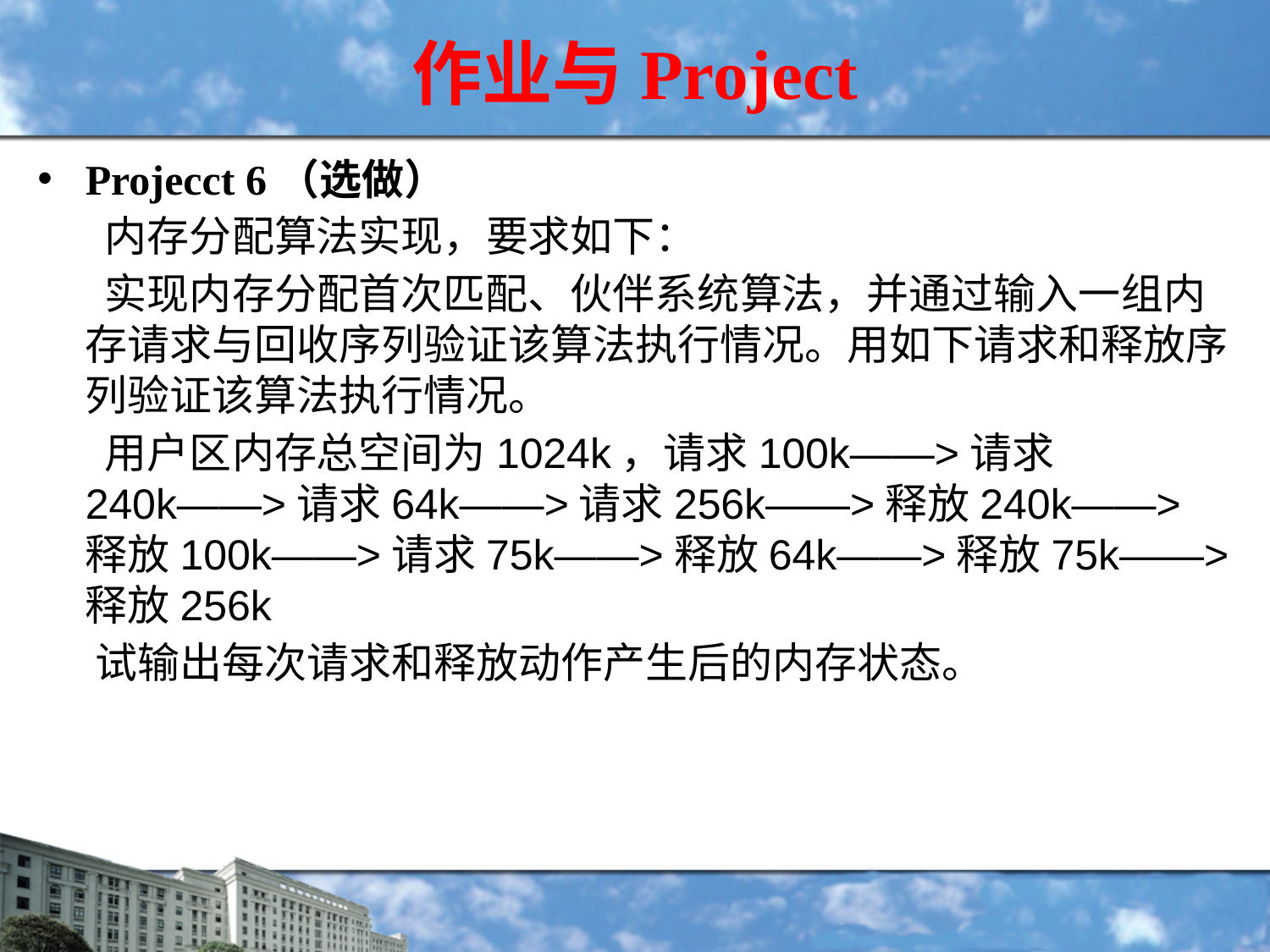

# 作业与Project
Projecct 6（选做）
      内存分配算法实现，要求如下：
      实现内存分配首次匹配、伙伴系统算法，并通过输入一组内存请求与回收序列验证该算法执行情况。用如下请求和释放序列验证该算法执行情况。
      用户区内存总空间为1024k，请求100k――>请求240k――>请求64k――>请求256k――>释放240k――>释放100k――>请求75k――>释放64k――>释放75k――>释放256k
     试输出每次请求和释放动作产生后的内存状态。